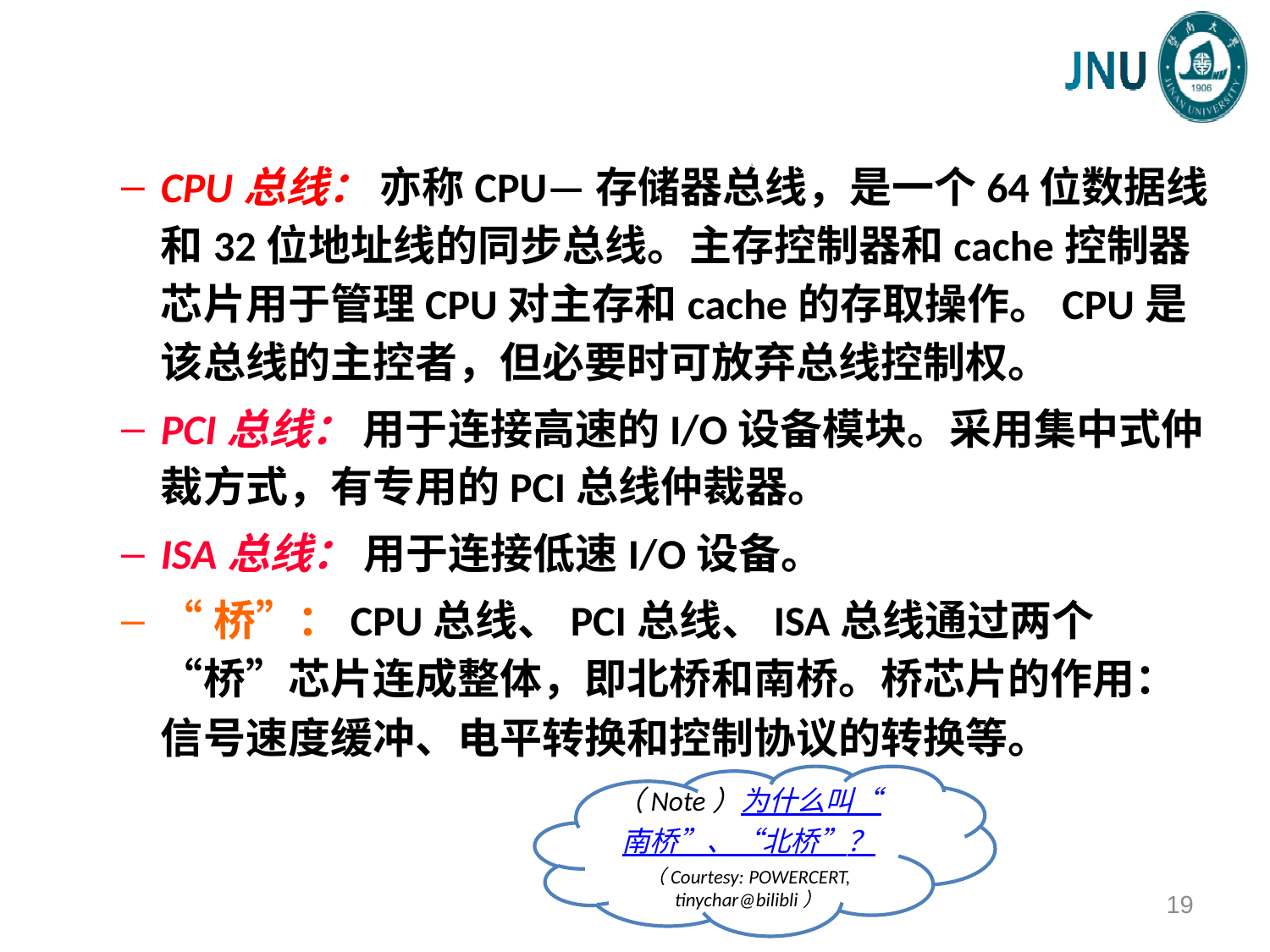

CPU总线： 亦称CPU—存储器总线，是一个64位数据线和32位地址线的同步总线。主存控制器和cache控制器芯片用于管理CPU对主存和cache的存取操作。CPU是该总线的主控者，但必要时可放弃总线控制权。
PCI总线： 用于连接高速的I/O设备模块。采用集中式仲裁方式，有专用的PCI总线仲裁器。
ISA总线： 用于连接低速I/O设备。
“桥”：CPU总线、PCI总线、ISA总线通过两个“桥”芯片连成整体，即北桥和南桥。桥芯片的作用： 信号速度缓冲、电平转换和控制协议的转换等。

（Note）为什么叫“南桥”、“北桥”？
（Courtesy: POWERCERT, tinychar@bilibli）
19